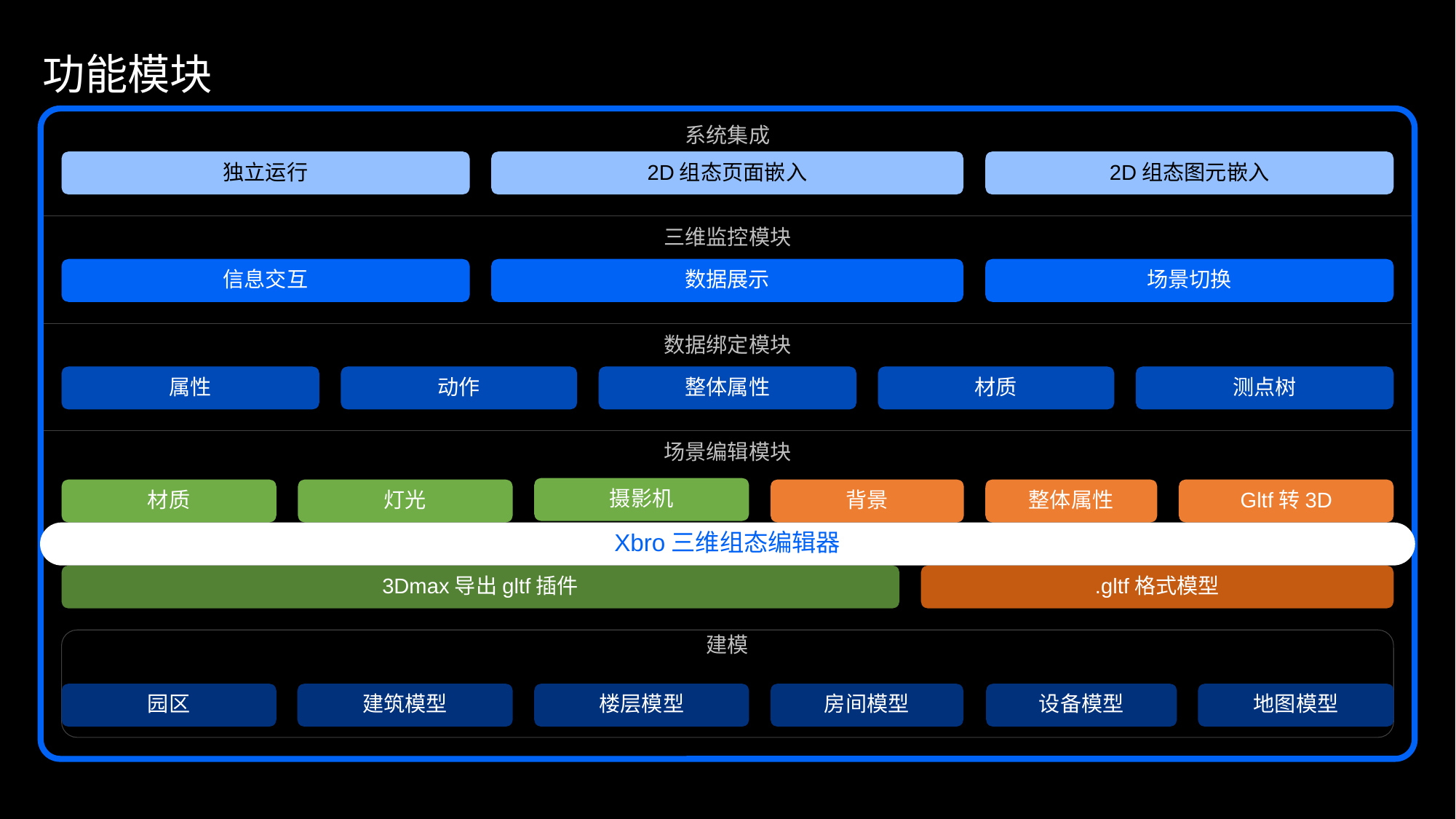

# 功能模块
系统集成
独立运行
2D组态页面嵌入
2D组态图元嵌入
三维监控模块
信息交互
数据展示
场景切换
数据绑定模块
属性
动作
整体属性
材质
测点树
场景编辑模块
摄影机
材质
灯光
背景
整体属性
Gltf转3D
Xbro三维组态编辑器
3Dmax导出gltf插件
.gltf格式模型
建模
园区
建筑模型
楼层模型
房间模型
设备模型
地图模型